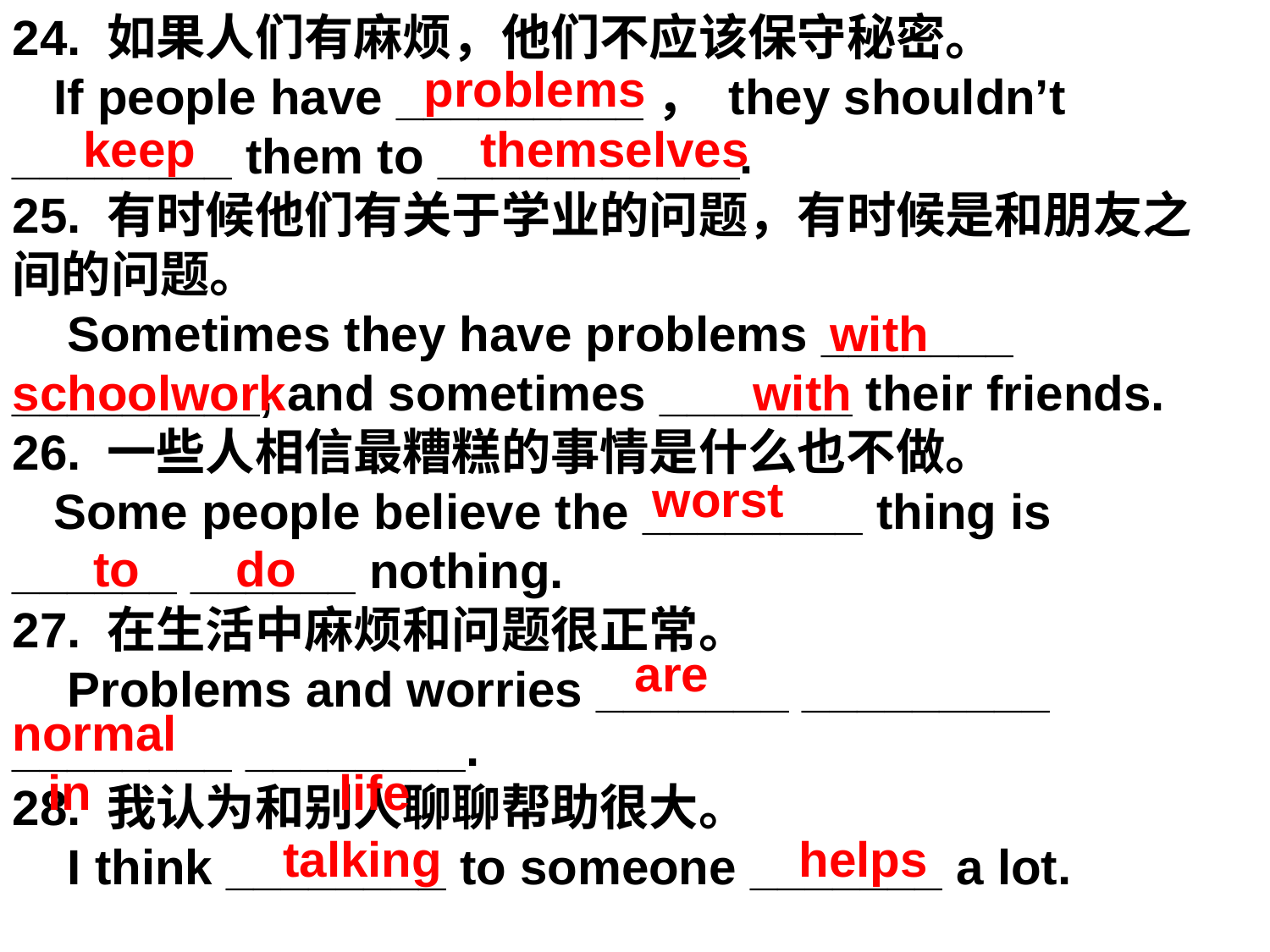

24. 如果人们有麻烦，他们不应该保守秘密。
   If people have _________， they shouldn’t ________ them to ___________.
25. 有时候他们有关于学业的问题，有时候是和朋友之间的问题。
    Sometimes they have problems _______ _________, and sometimes _______ their friends.
26. 一些人相信最糟糕的事情是什么也不做。
   Some people believe the ________ thing is ______ ______ nothing.
27. 在生活中麻烦和问题很正常。
    Problems and worries _______ _________ ________ ________.
28. 我认为和别人聊聊帮助很大。
    I think ________ to someone _______ a lot.
 problems
 keep                                themselves
                                                                                            with
schoolwork                                  with
  worst
 to       do
                                                                      are              normal
    in                  life
 talking                          helps